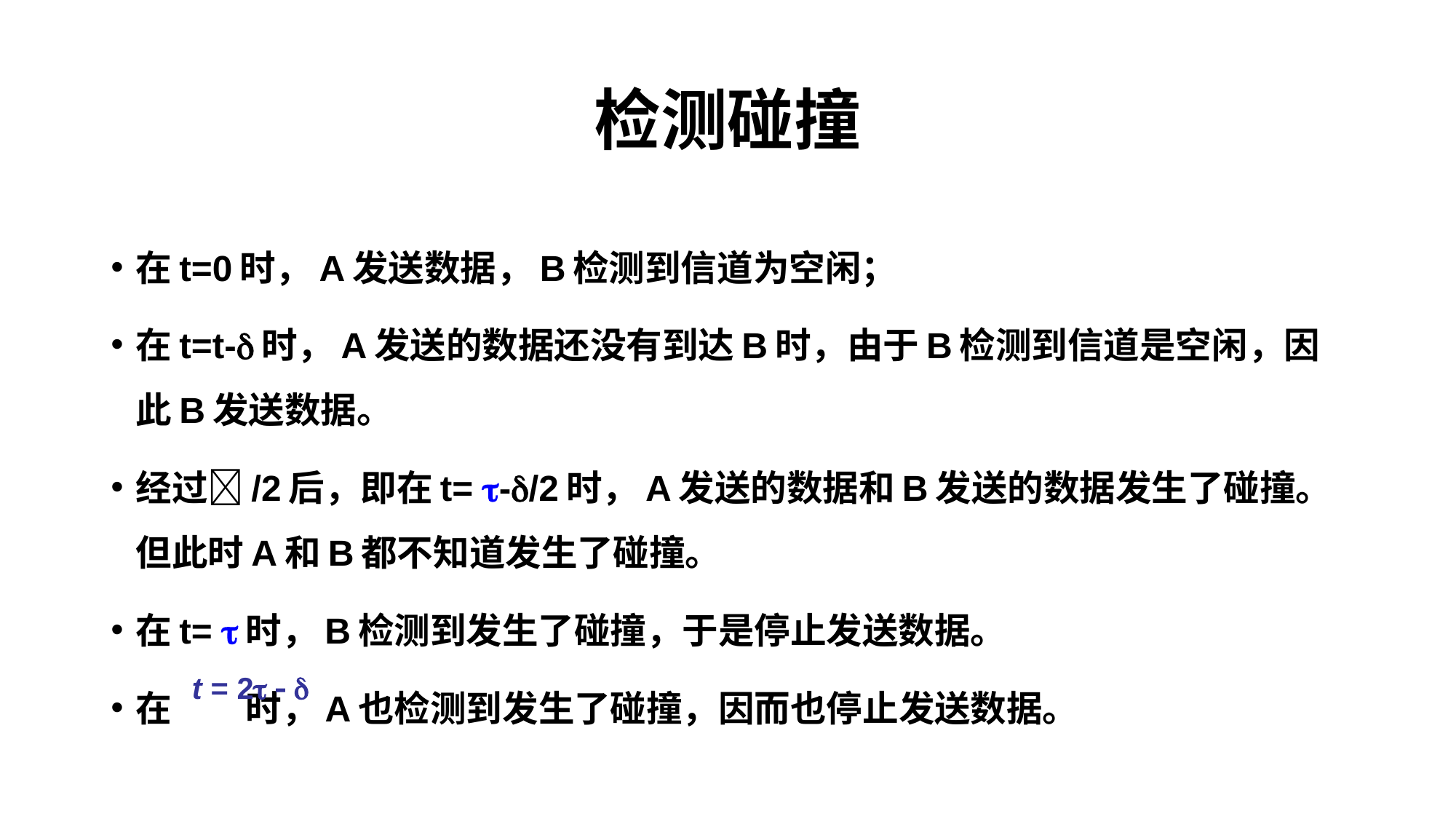

# 检测碰撞
在t=0时，A发送数据，B检测到信道为空闲；
在t=t-δ时，A发送的数据还没有到达B时，由于B检测到信道是空闲，因此B发送数据。
经过δ/2后，即在t= τ-δ/2时，A发送的数据和B发送的数据发生了碰撞。但此时A和B都不知道发生了碰撞。
在t= τ时，B检测到发生了碰撞，于是停止发送数据。
在         时，A也检测到发生了碰撞，因而也停止发送数据。
t = 2τ − δ